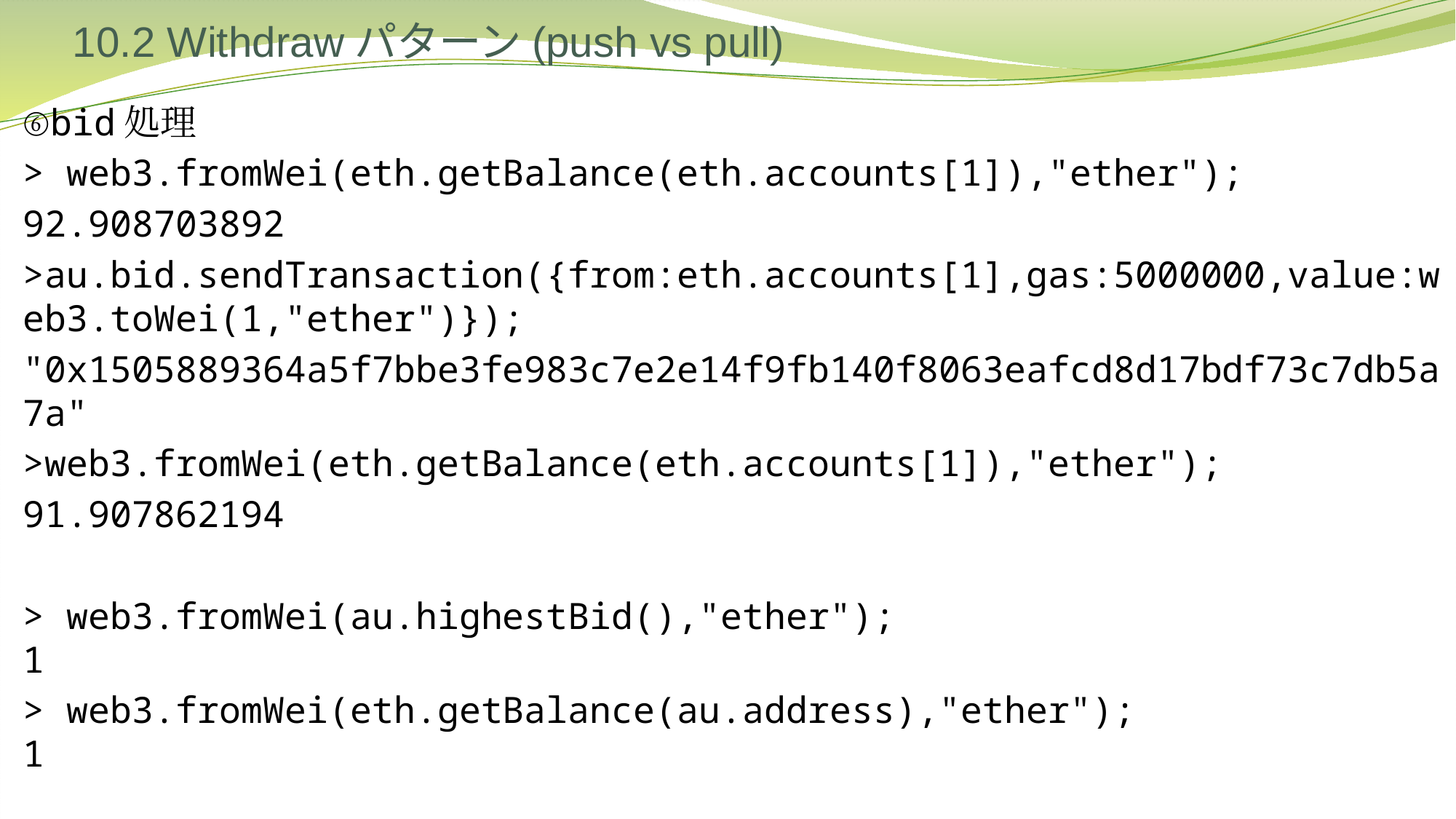

# 10.2 Withdrawパターン(push vs pull)

⑥bid処理
> web3.fromWei(eth.getBalance(eth.accounts[1]),"ether");
92.908703892
>au.bid.sendTransaction({from:eth.accounts[1],gas:5000000,value:web3.toWei(1,"ether")});
"0x1505889364a5f7bbe3fe983c7e2e14f9fb140f8063eafcd8d17bdf73c7db5a7a"
>web3.fromWei(eth.getBalance(eth.accounts[1]),"ether");
91.907862194

> web3.fromWei(au.highestBid(),"ether");
1
> web3.fromWei(eth.getBalance(au.address),"ether");
1